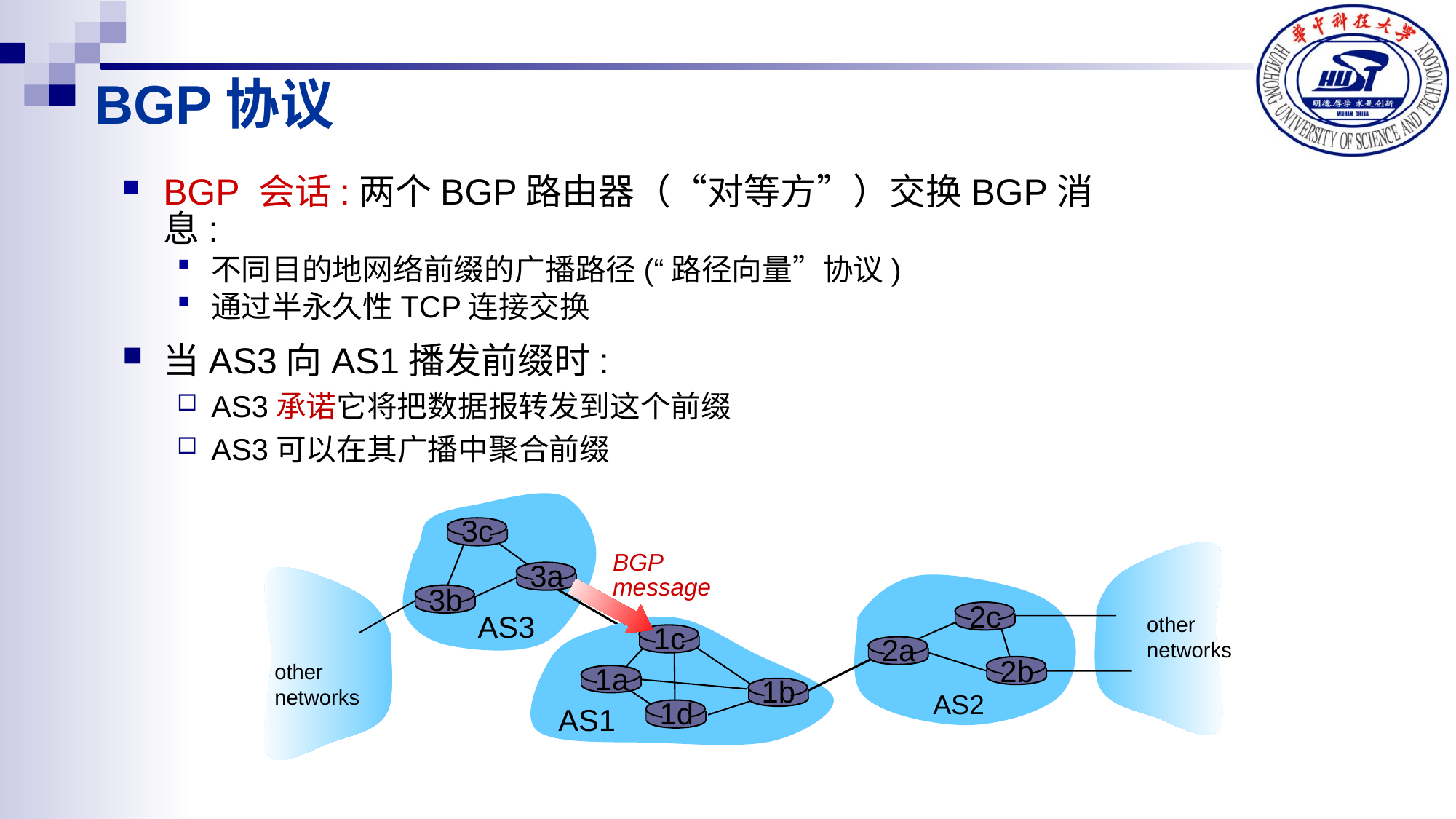

BGP协议
BGP 会话:两个BGP路由器（“对等方”）交换BGP消息:
不同目的地网络前缀的广播路径(“路径向量”协议)
通过半永久性TCP连接交换
当AS3向AS1播发前缀时:
AS3承诺它将把数据报转发到这个前缀
AS3可以在其广播中聚合前缀

3c

BGP
message

3a

3b

2c

AS3
other
networks

1c

1a

1b

1d

AS1

2a

2b

other
networks

AS2